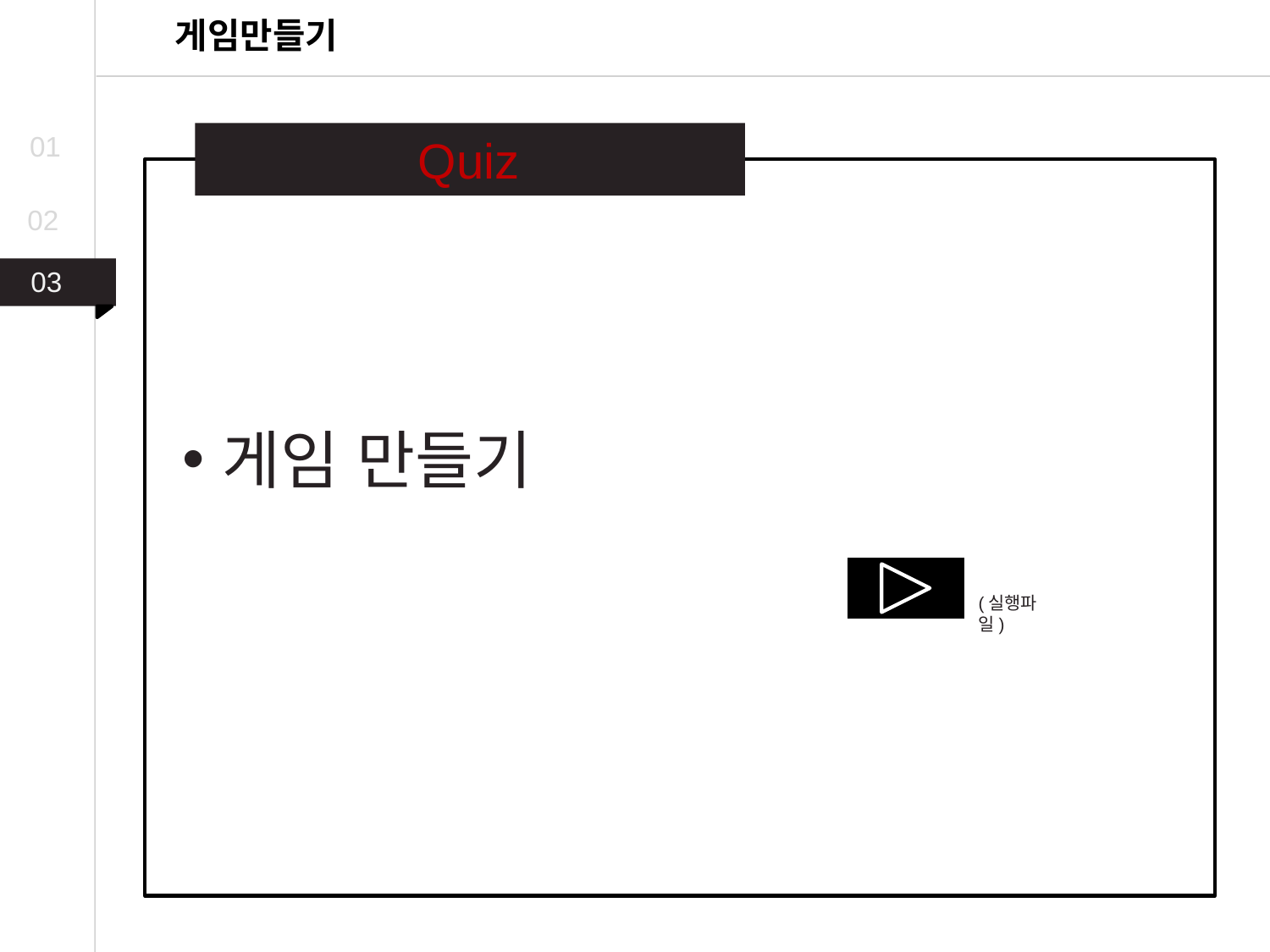

게임만들기
01
Quiz

02
03

03
02

게임 만들기

(실행파일)